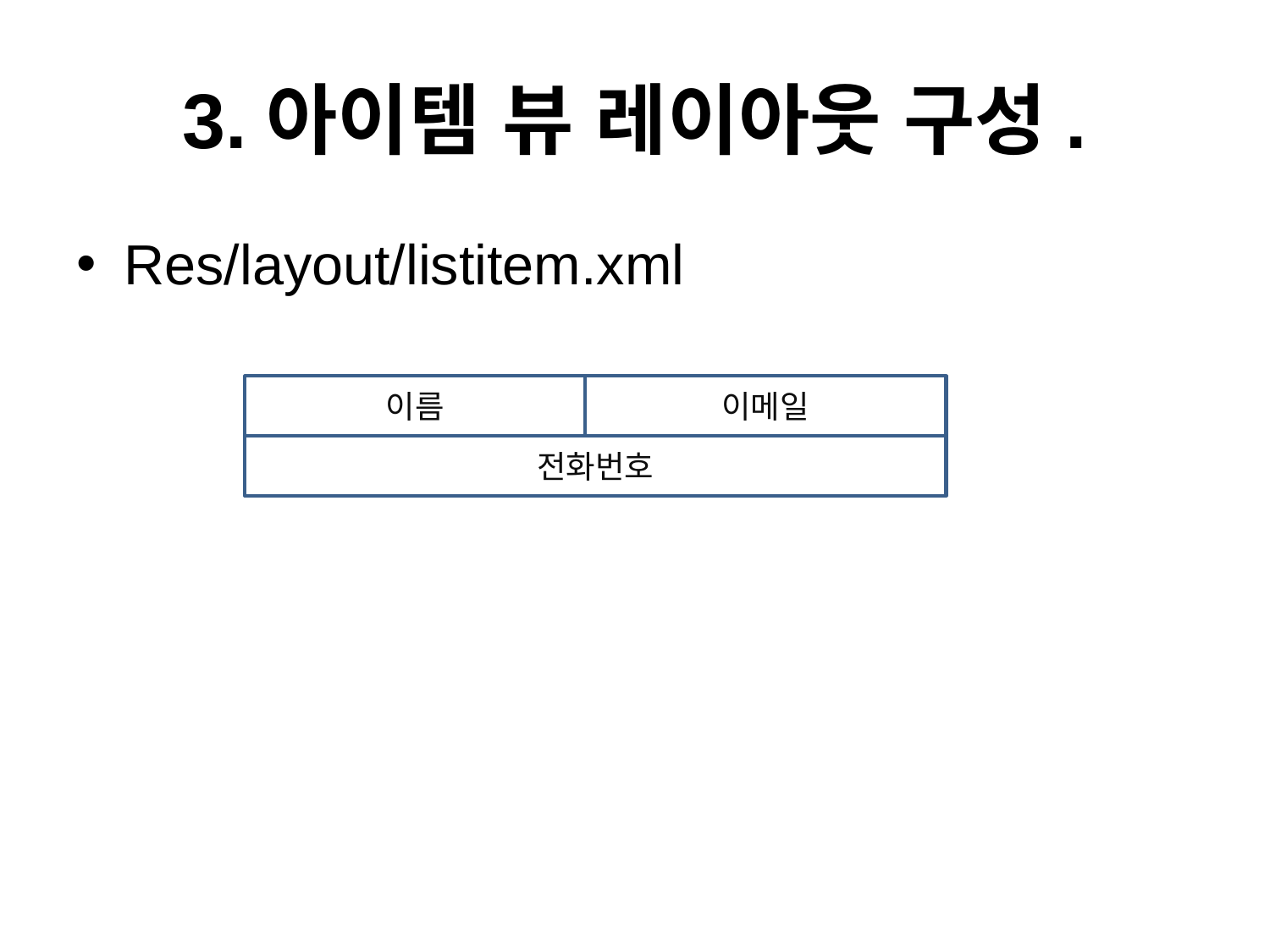

# 3.아이템 뷰 레이아웃 구성.
Res/layout/listitem.xml
이름
이메일
전화번호